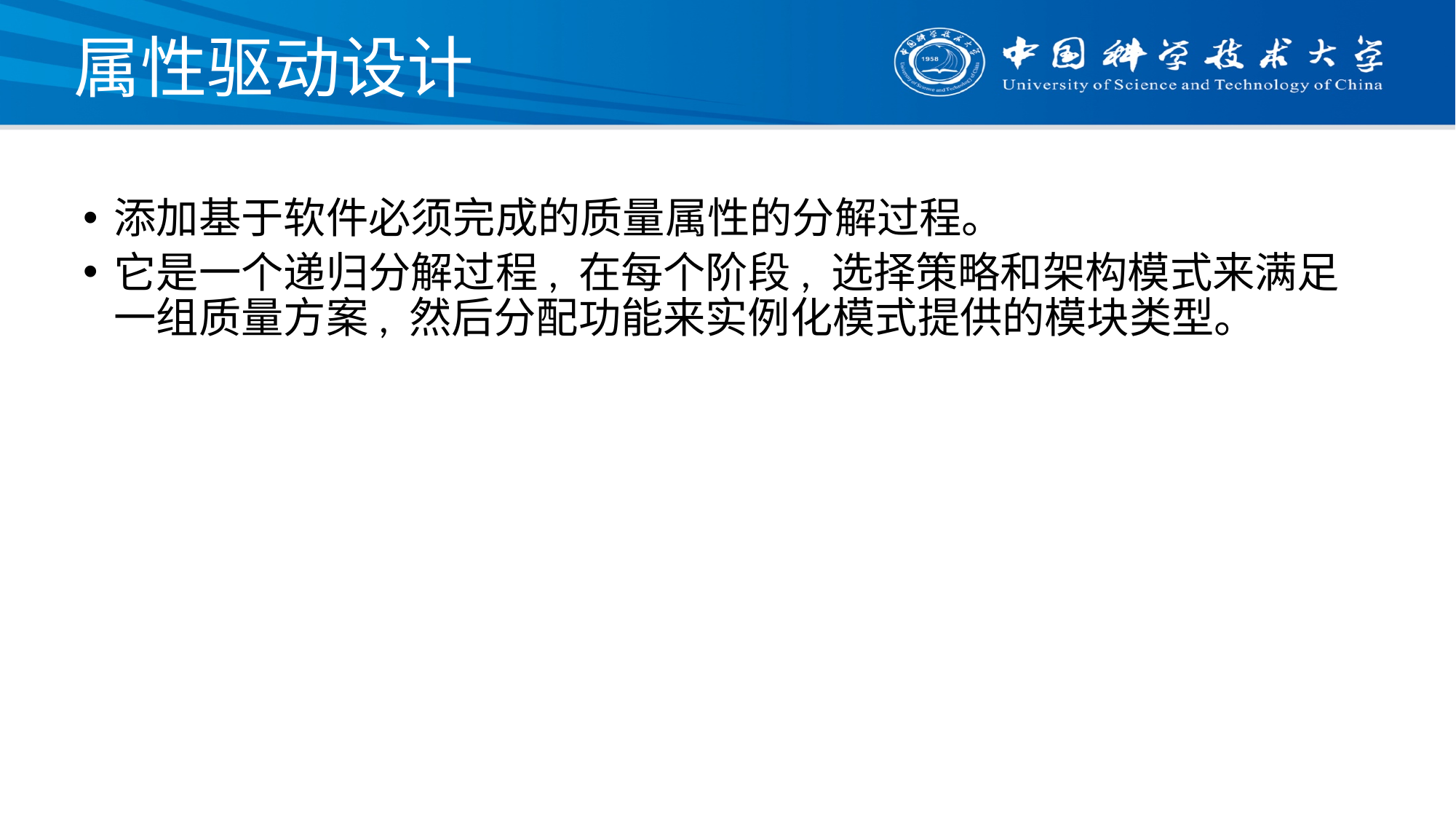

# 属性驱动设计
添加基于软件必须完成的质量属性的分解过程。
它是一个递归分解过程, 在每个阶段, 选择策略和架构模式来满足一组质量方案, 然后分配功能来实例化模式提供的模块类型。